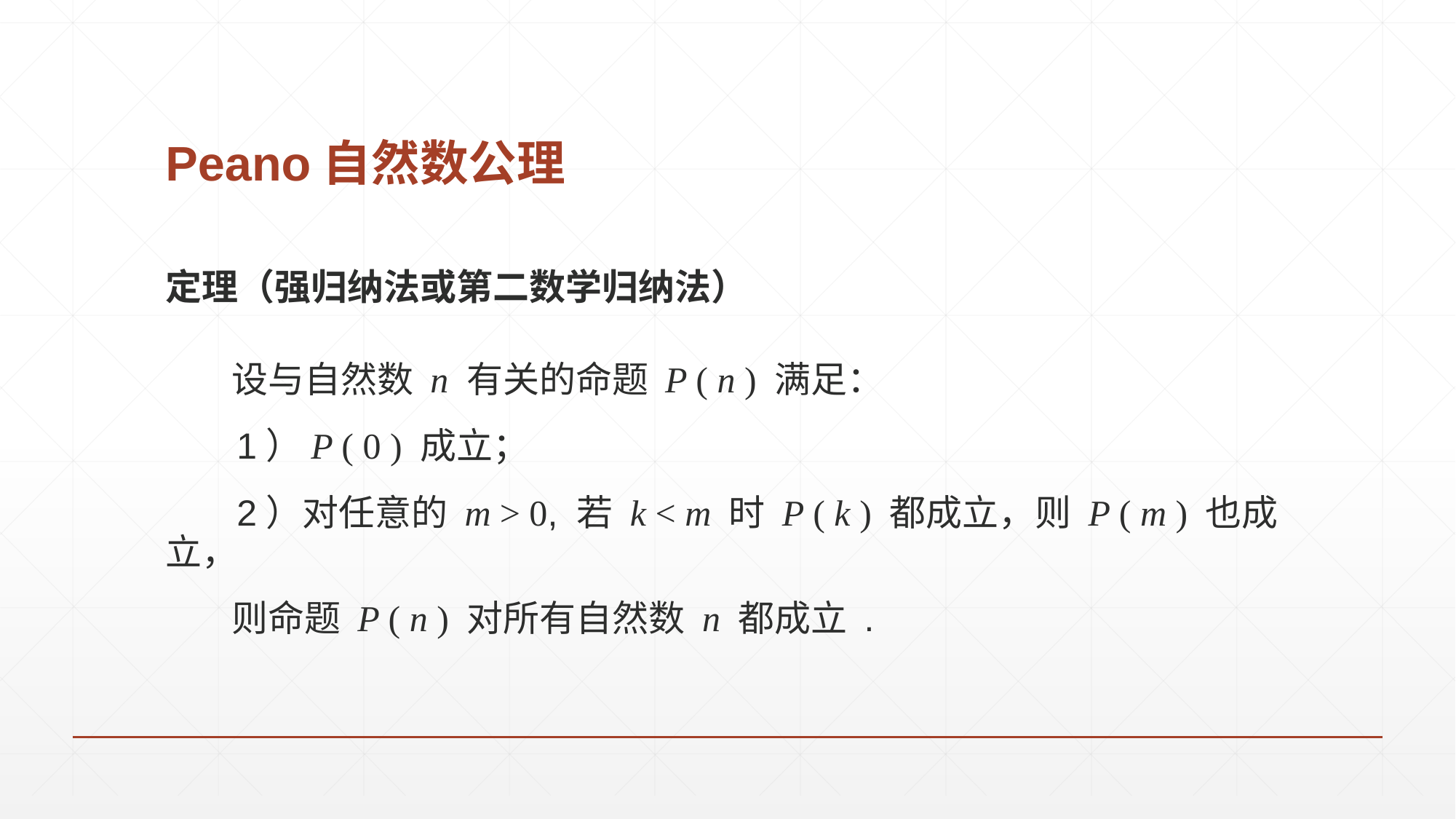

# Peano自然数公理
定理（强归纳法或第二数学归纳法）
       设与自然数 n 有关的命题 P ( n ) 满足：
       1）P ( 0 ) 成立；
       2）对任意的 m > 0, 若 k < m 时 P ( k ) 都成立，则 P ( m ) 也成立，
       则命题 P ( n ) 对所有自然数 n 都成立 .